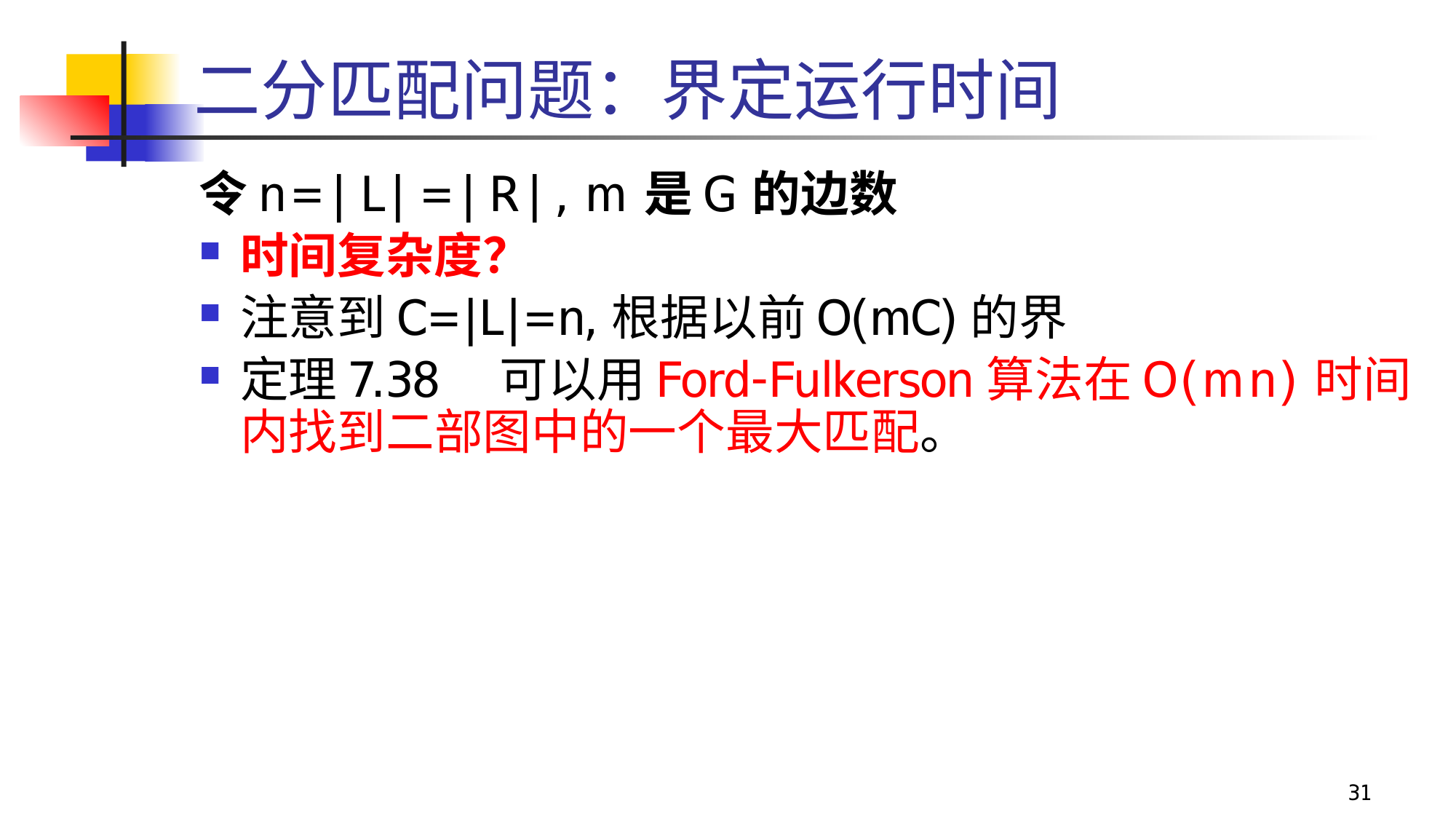

# 二分匹配问题：界定运行时间
令n=|L|=|R|, m是G的边数
时间复杂度？
注意到C=|L|=n,根据以前O(mC)的界
定理7.38　可以用Ford-Fulkerson算法在O(mn)时间内找到二部图中的一个最大匹配。

31